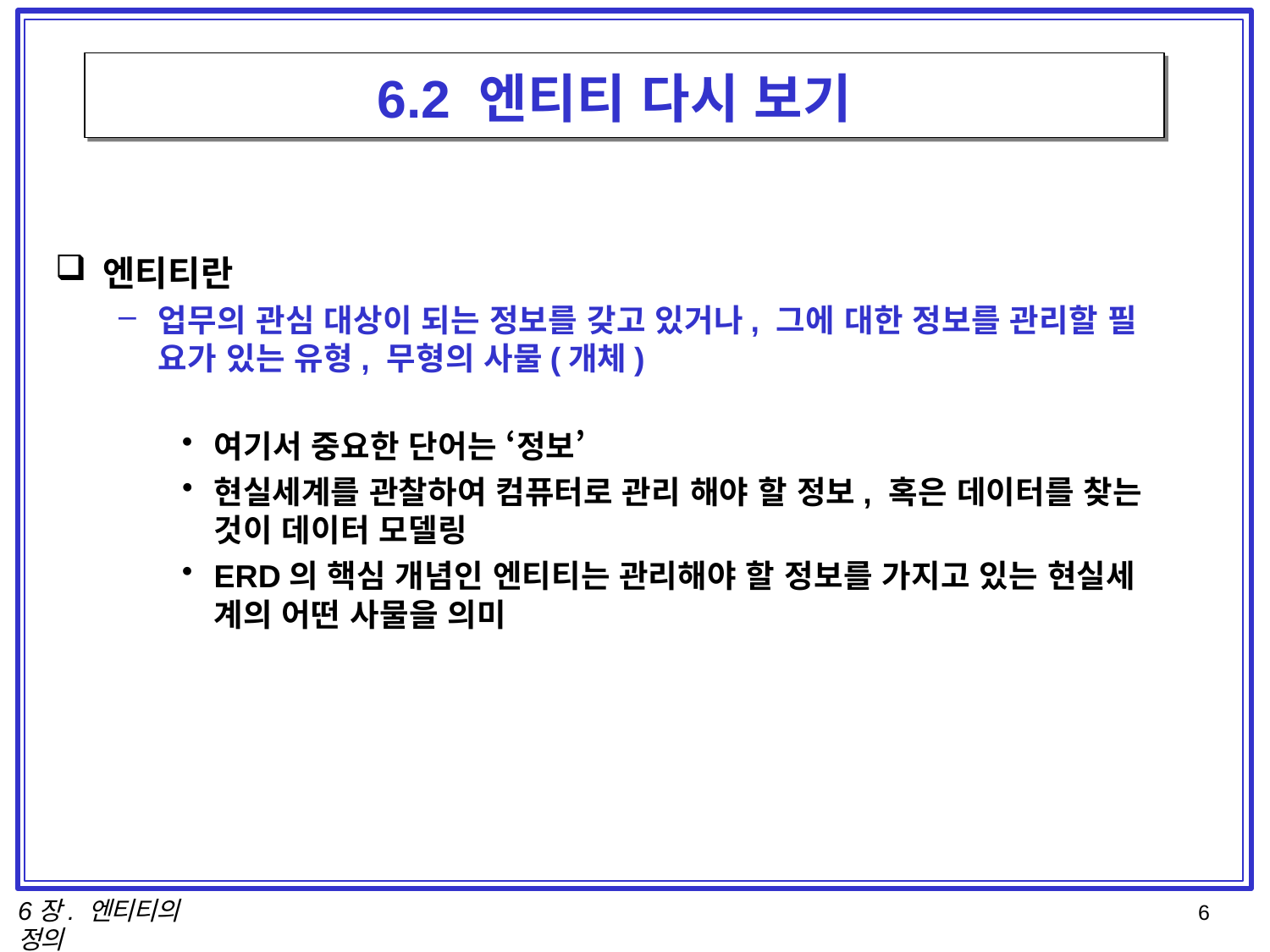

# 6.2 엔티티 다시 보기
엔티티란
업무의 관심 대상이 되는 정보를 갖고 있거나, 그에 대한 정보를 관리할 필  요가 있는 유형, 무형의 사물(개체)

여기서 중요한 단어는 ‘정보’
현실세계를 관찰하여 컴퓨터로 관리 해야 할 정보, 혹은 데이터를 찾는  것이 데이터 모델링
ERD의 핵심 개념인 엔티티는 관리해야 할 정보를 가지고 있는 현실세
계의 어떤 사물을 의미
6장. 엔티티의 정의
6